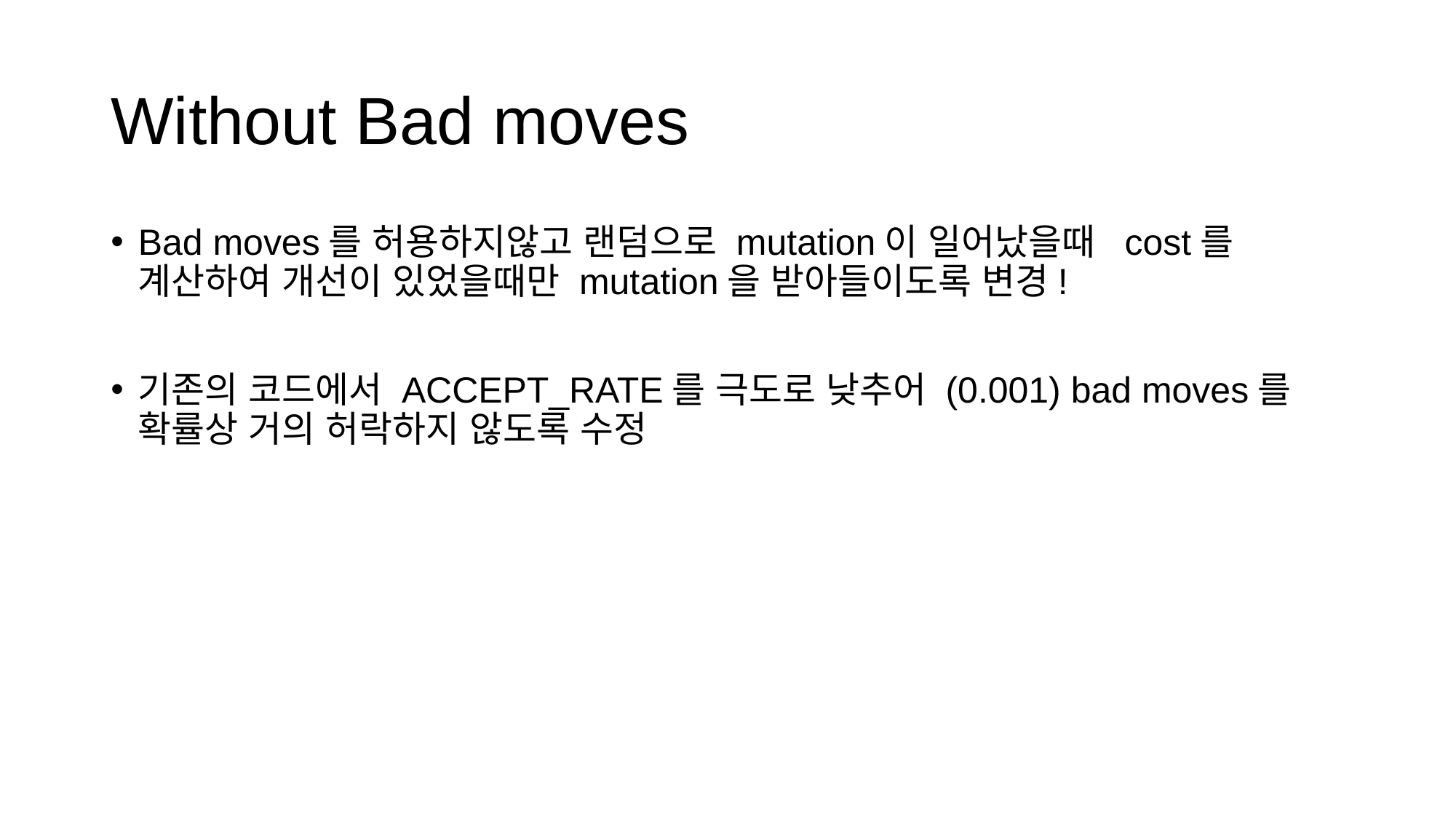

# Without Bad moves
Bad moves를 허용하지않고 랜덤으로 mutation이 일어났을때  cost를 계산하여 개선이 있었을때만 mutation을 받아들이도록 변경!

기존의 코드에서 ACCEPT_RATE를 극도로 낮추어 (0.001) bad moves를 확률상 거의 허락하지 않도록 수정